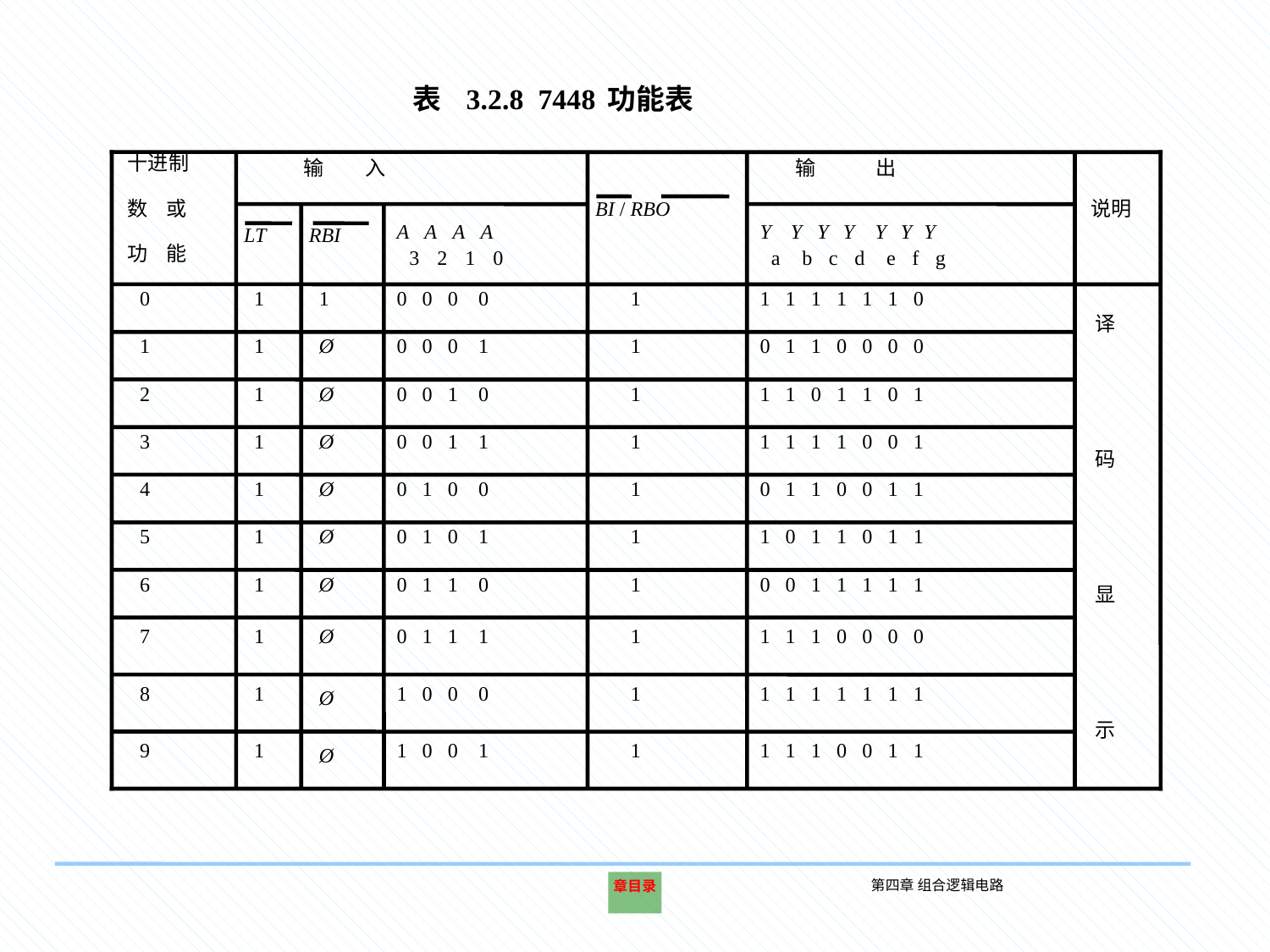

表  3.2.8  7448功能表
 十进制
 数    或
 功    能

            输         入

 BI / RBO

        输             出

 说明

 LT

 RBI

  A3 A2 A1 A0

  Ya  Yb Yc Yd  Ye Yf Yg

     0

   1
   1
  0   0   0    0
        1
  1   1   1   1   1   1   0
  译

  码

  显

  示
     1

   1
   Ø
  0   0   0    1
        1
  0   1   1   0   0   0   0
     2

   1
   Ø
  0   0   1    0
        1
  1   1   0   1   1   0   1
     3

   1
   Ø
  0   0   1    1
        1
  1   1   1   1   0   0   1
     4

   1
   Ø
  0   1   0    0
        1
  0   1   1   0   0   1   1
     5

   1
   Ø
  0   1   0    1
        1
  1   0   1   1   0   1   1
     6

   1
   Ø
  0   1   1    0
        1
  0   0   1   1   1   1   1
     7

   1
   Ø
  0   1   1    1
        1
  1   1   1   0   0   0   0
     8

   1
   Ø
  1   0   0    0
        1
  1   1   1   1   1   1   1
     9

   1
   Ø
  1   0   0    1
        1
  1   1   1   0   0   1   1

37
第四章 组合逻辑电路